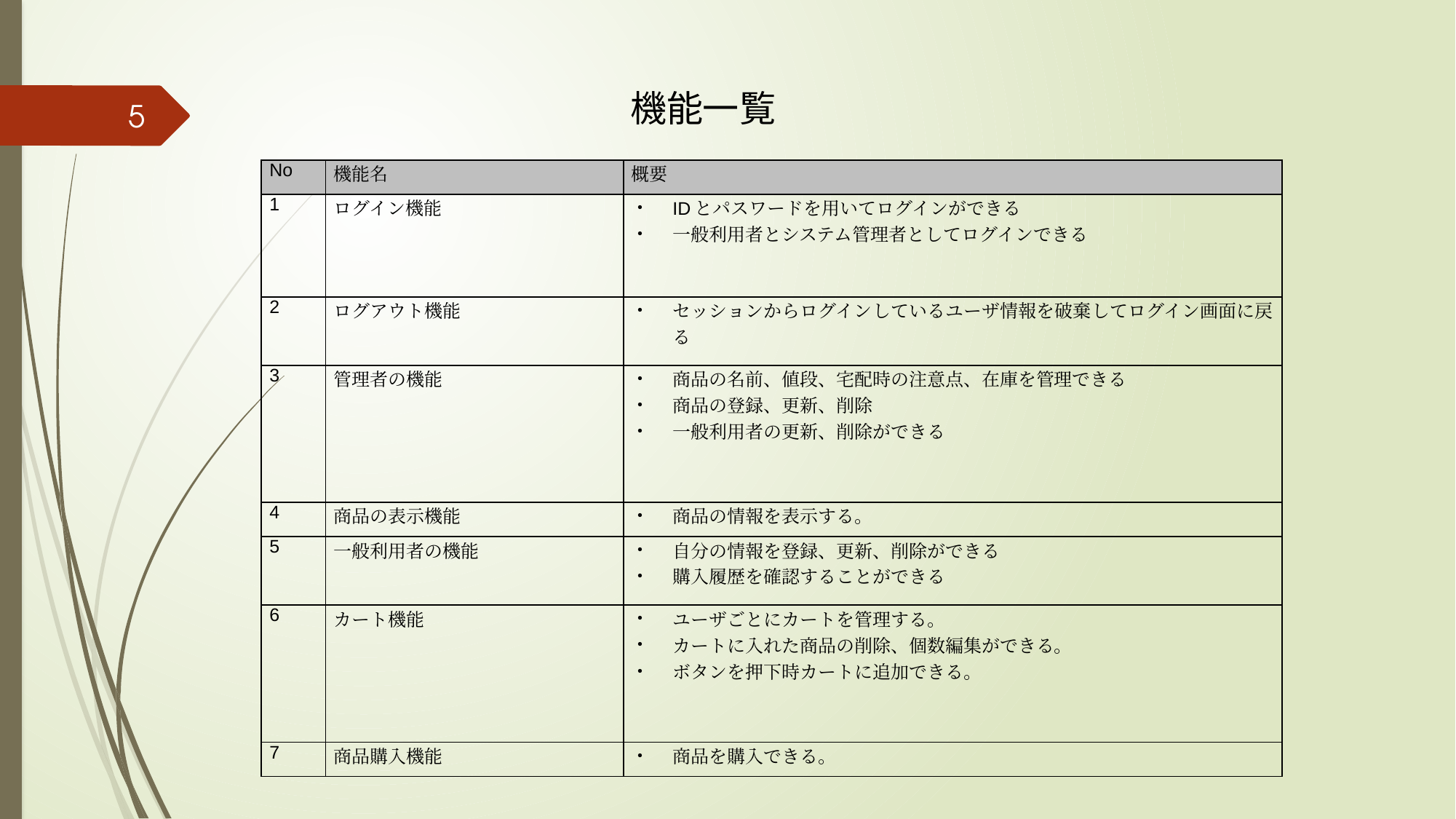

機能一覧
5
| No | 機能名 | 概要 |
| --- | --- | --- |
| 1 | ログイン機能 | IDとパスワードを用いてログインができる 一般利用者とシステム管理者としてログインできる |
| 2 | ログアウト機能 | セッションからログインしているユーザ情報を破棄してログイン画面に戻る |
| 3 | 管理者の機能 | 商品の名前、値段、宅配時の注意点、在庫を管理できる 商品の登録、更新、削除 一般利用者の更新、削除ができる |
| 4 | 商品の表示機能 | 商品の情報を表示する。 |
| 5 | 一般利用者の機能 | 自分の情報を登録、更新、削除ができる 購入履歴を確認することができる |
| 6 | カート機能 | ユーザごとにカートを管理する。 カートに入れた商品の削除、個数編集ができる。 ボタンを押下時カートに追加できる。 |
| 7 | 商品購入機能 | 商品を購入できる。 |